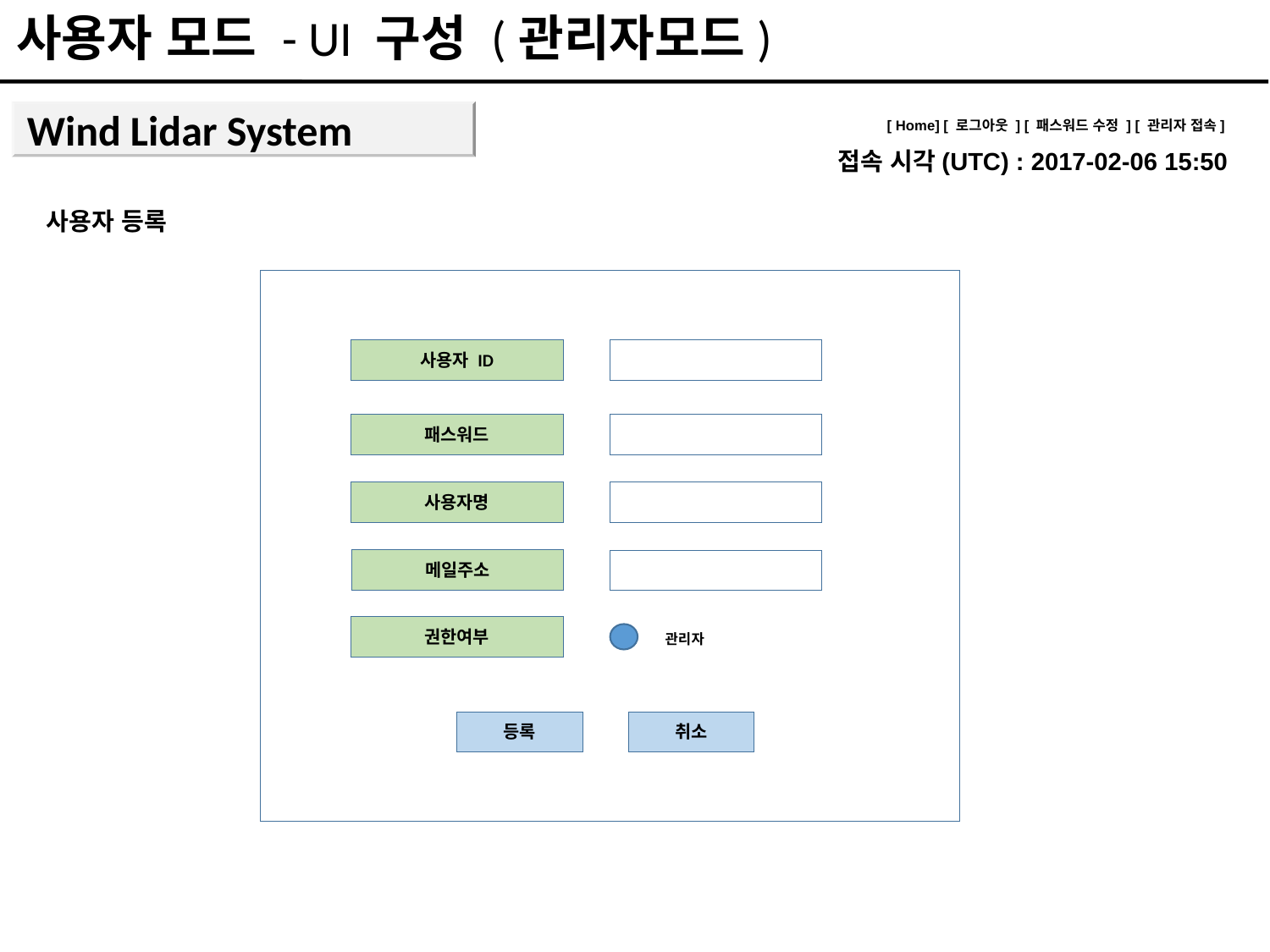

사용자 모드 - UI 구성 (관리자모드)

Wind Lidar System
[ Home] [ 로그아웃 ] [ 패스워드 수정 ] [ 관리자 접속]
접속 시각(UTC) : 2017-02-06 15:50
사용자 등록

사용자 ID

패스워드

사용자명

메일주소

권한여부

관리자
등록
취소